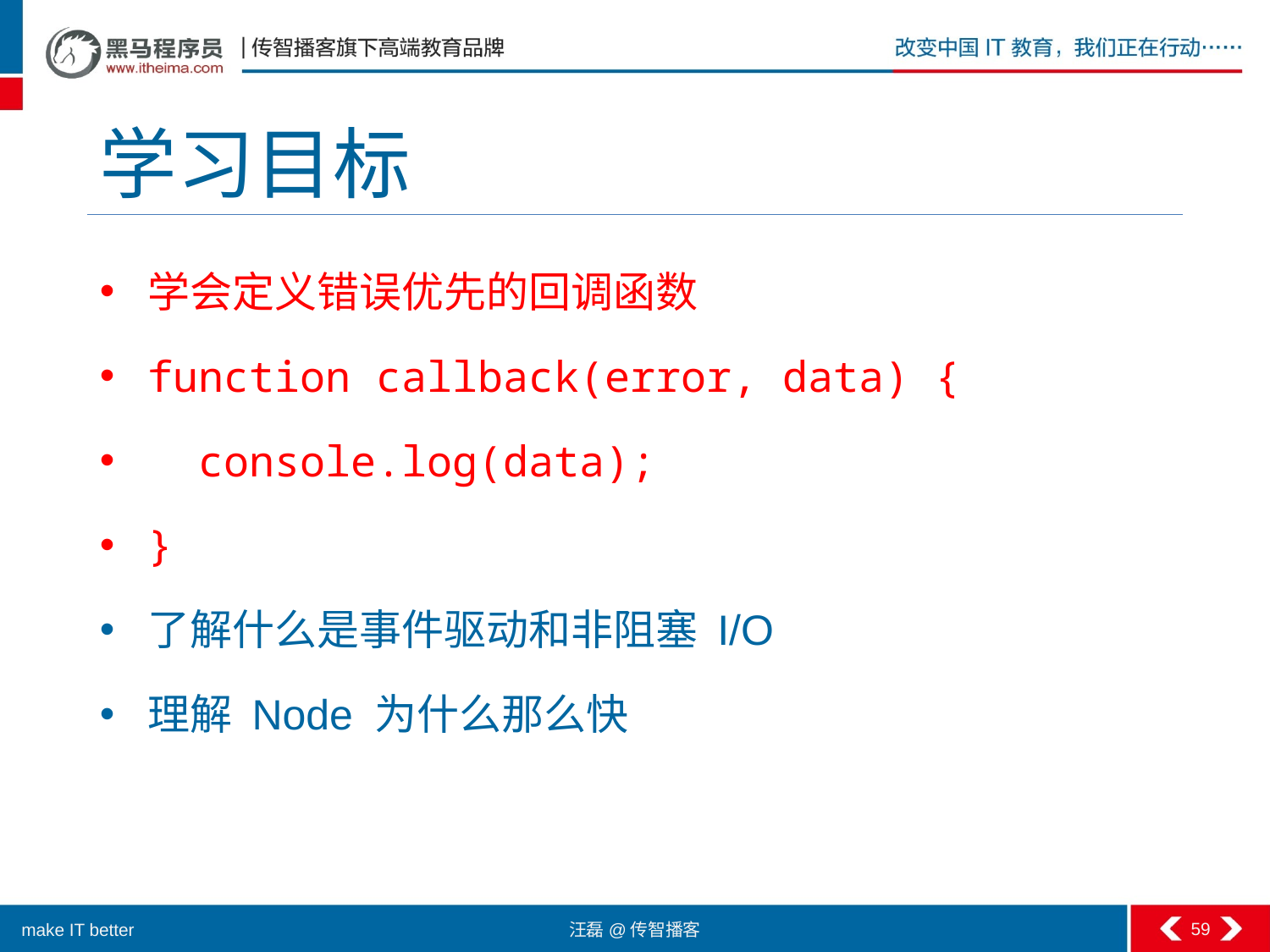

# 学习目标
学会定义错误优先的回调函数
function callback(error, data) {
  console.log(data);
}
了解什么是事件驱动和非阻塞 I/O
理解 Node 为什么那么快
59
汪磊@传智播客
make IT better